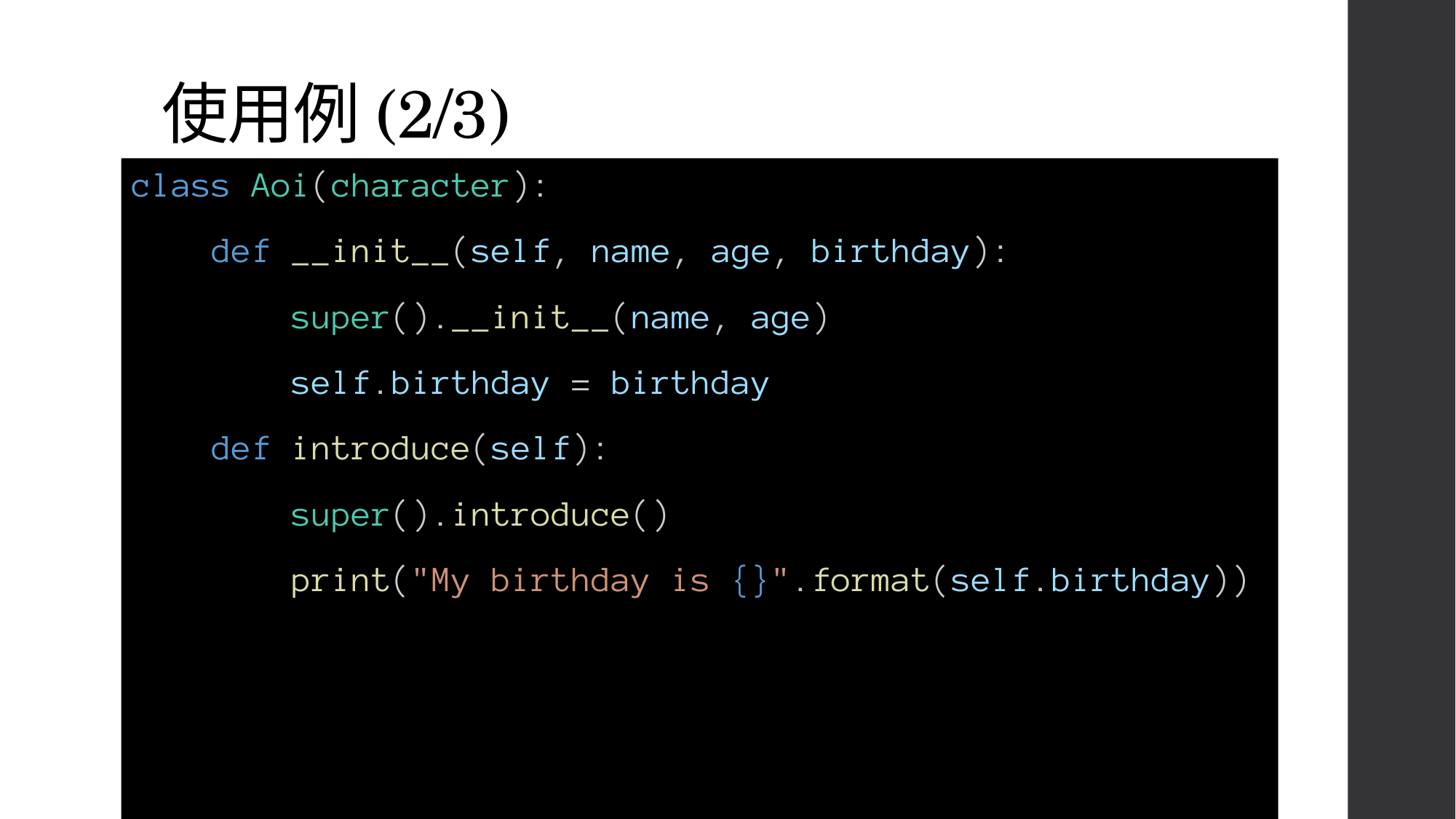

# 使用例(2/3)
class Aoi(character):
    def __init__(self, name, age, birthday):
        super().__init__(name, age)
        self.birthday = birthday
    def introduce(self):
        super().introduce()
        print("My birthday is {}".format(self.birthday))